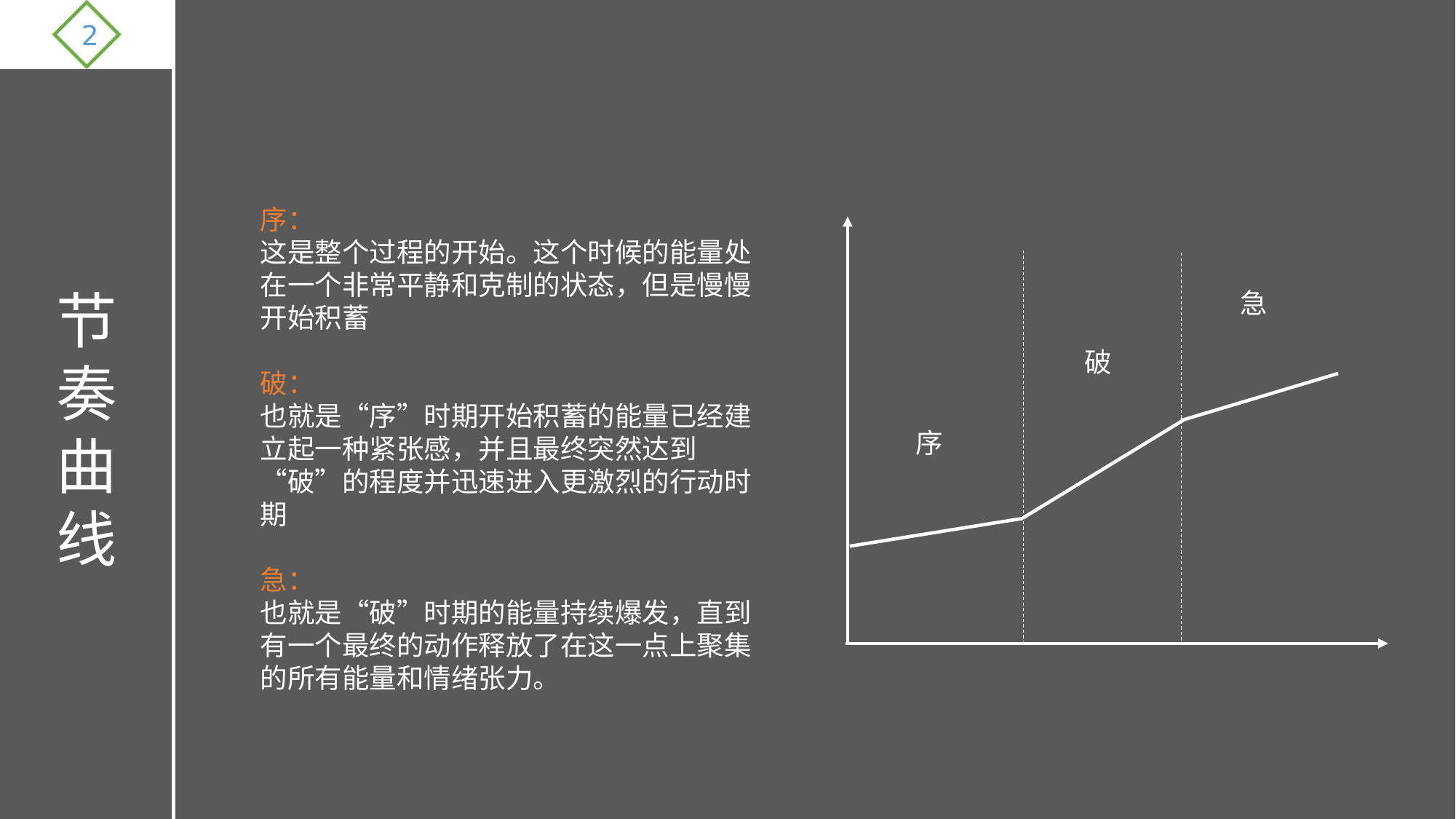

2
序：
这是整个过程的开始。这个时候的能量处在一个非常平静和克制的状态，但是慢慢开始积蓄

破：
也就是“序”时期开始积蓄的能量已经建立起一种紧张感，并且最终突然达到“破”的程度并迅速进入更激烈的行动时期

急：
也就是“破”时期的能量持续爆发，直到有一个最终的动作释放了在这一点上聚集的所有能量和情绪张力。
节奏曲线
急
破
序